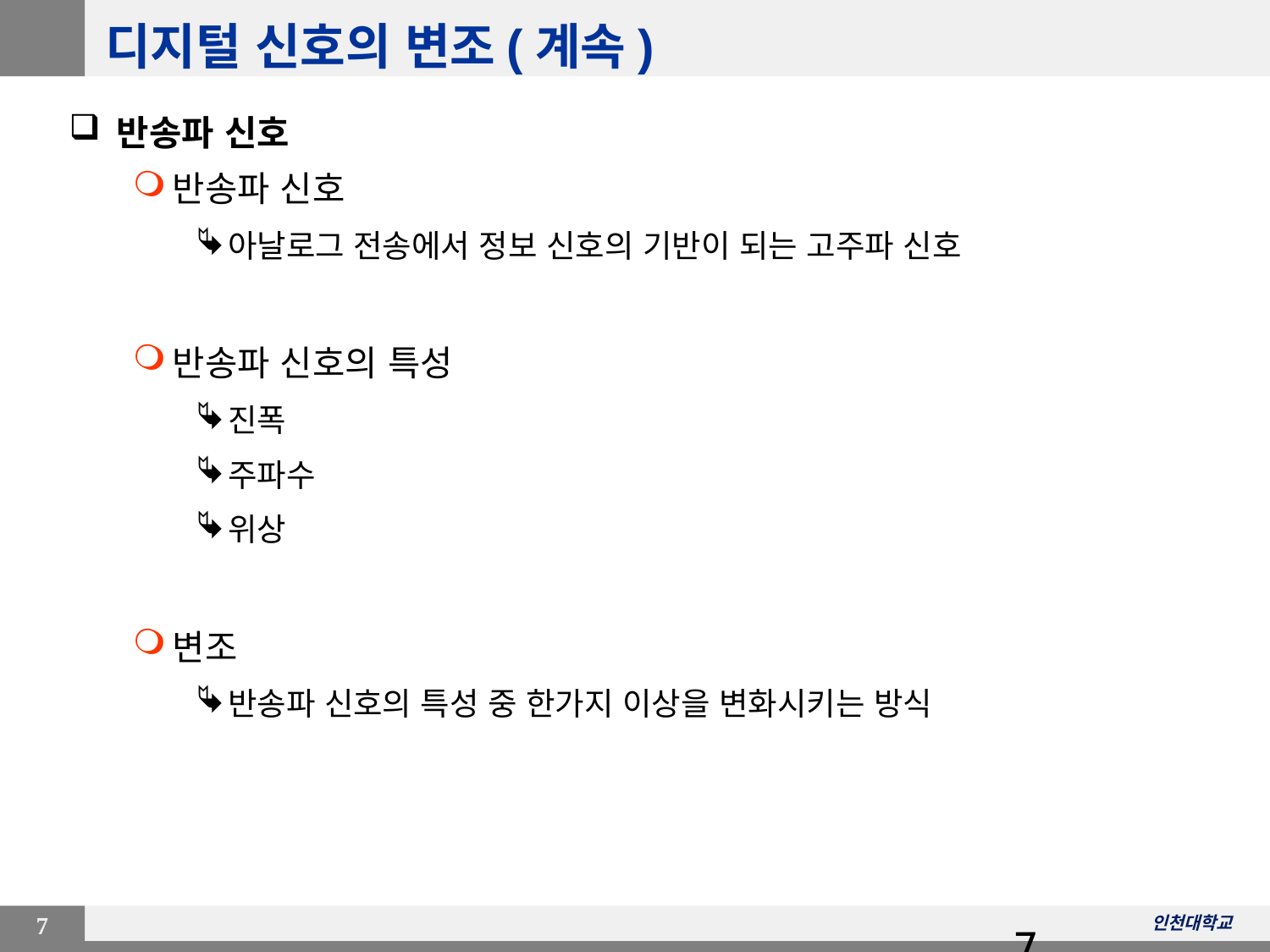

# 디지털 신호의 변조(계속)
반송파 신호
반송파 신호
아날로그 전송에서 정보 신호의 기반이 되는 고주파 신호

반송파 신호의 특성
진폭
주파수
위상

변조
반송파 신호의 특성 중 한가지 이상을 변화시키는 방식
7